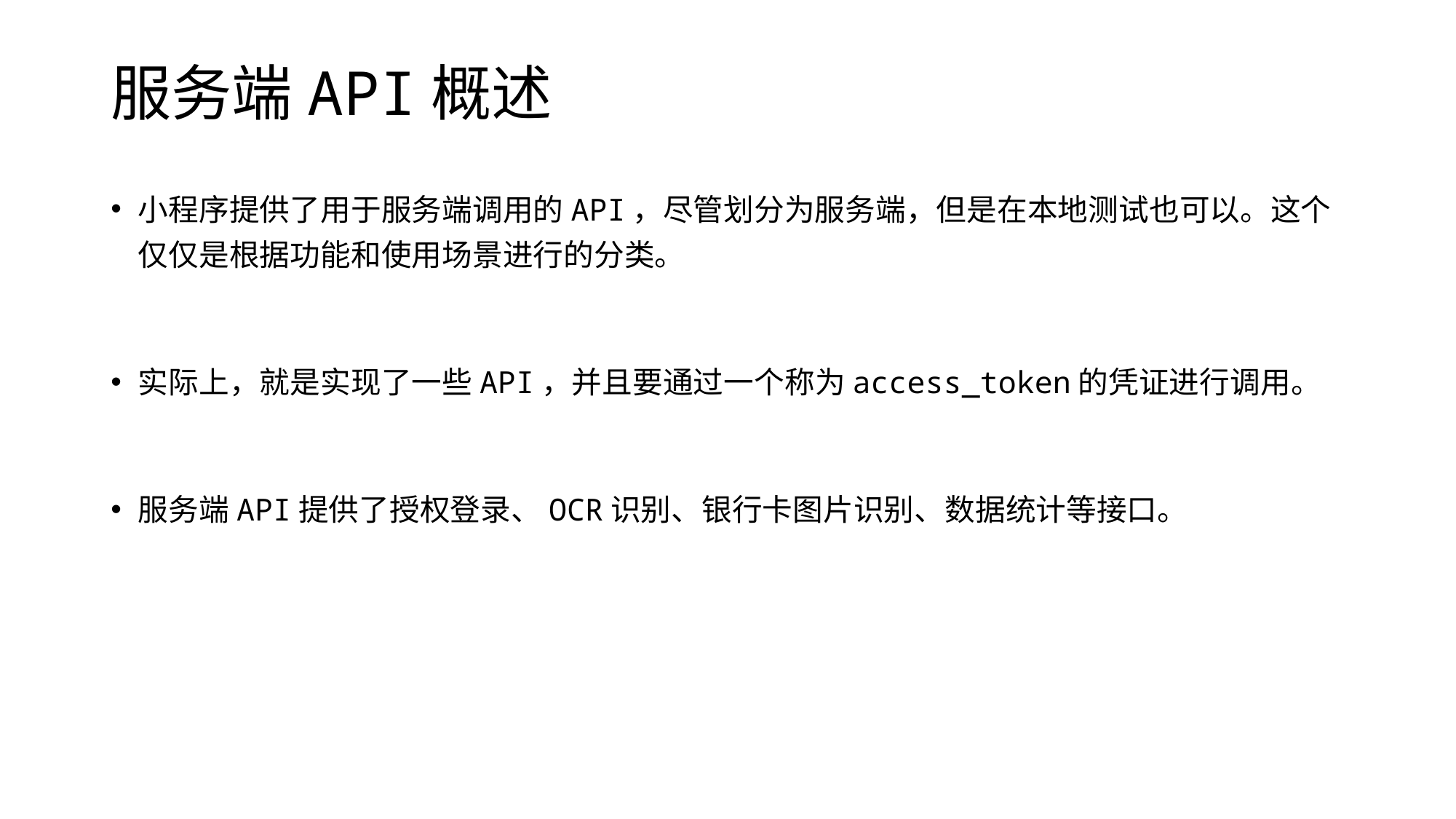

# 服务端API概述
小程序提供了用于服务端调用的API，尽管划分为服务端，但是在本地测试也可以。这个仅仅是根据功能和使用场景进行的分类。

实际上，就是实现了一些API，并且要通过一个称为access_token的凭证进行调用。

服务端API提供了授权登录、OCR识别、银行卡图片识别、数据统计等接口。